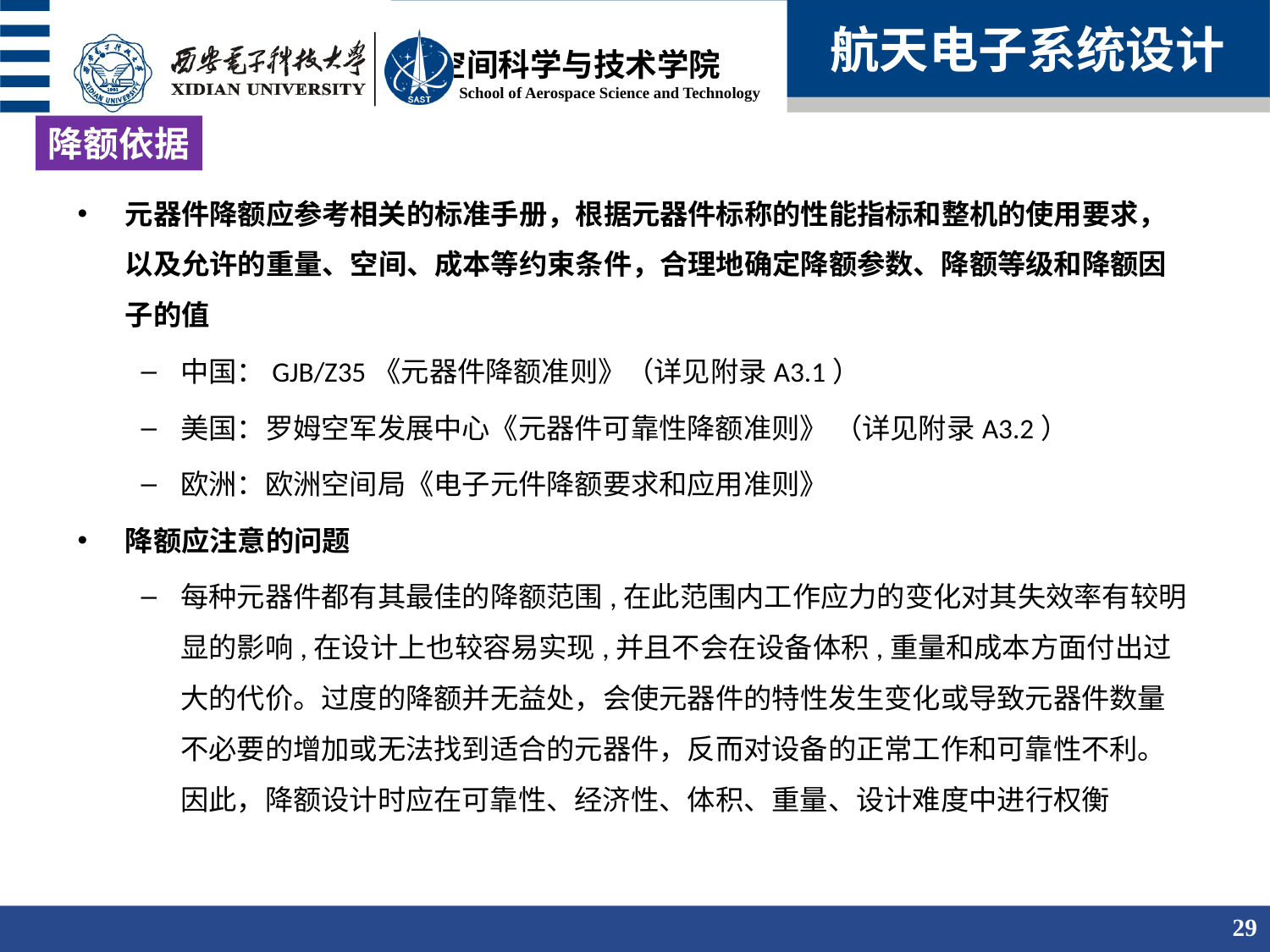

航天电子系统设计
降额依据
元器件降额应参考相关的标准手册，根据元器件标称的性能指标和整机的使用要求，以及允许的重量、空间、成本等约束条件，合理地确定降额参数、降额等级和降额因子的值
中国：GJB/Z35《元器件降额准则》（详见附录A3.1）
美国：罗姆空军发展中心《元器件可靠性降额准则》 （详见附录A3.2）
欧洲：欧洲空间局《电子元件降额要求和应用准则》
降额应注意的问题
每种元器件都有其最佳的降额范围,在此范围内工作应力的变化对其失效率有较明显的影响,在设计上也较容易实现,并且不会在设备体积,重量和成本方面付出过大的代价。过度的降额并无益处，会使元器件的特性发生变化或导致元器件数量不必要的增加或无法找到适合的元器件，反而对设备的正常工作和可靠性不利。因此，降额设计时应在可靠性、经济性、体积、重量、设计难度中进行权衡